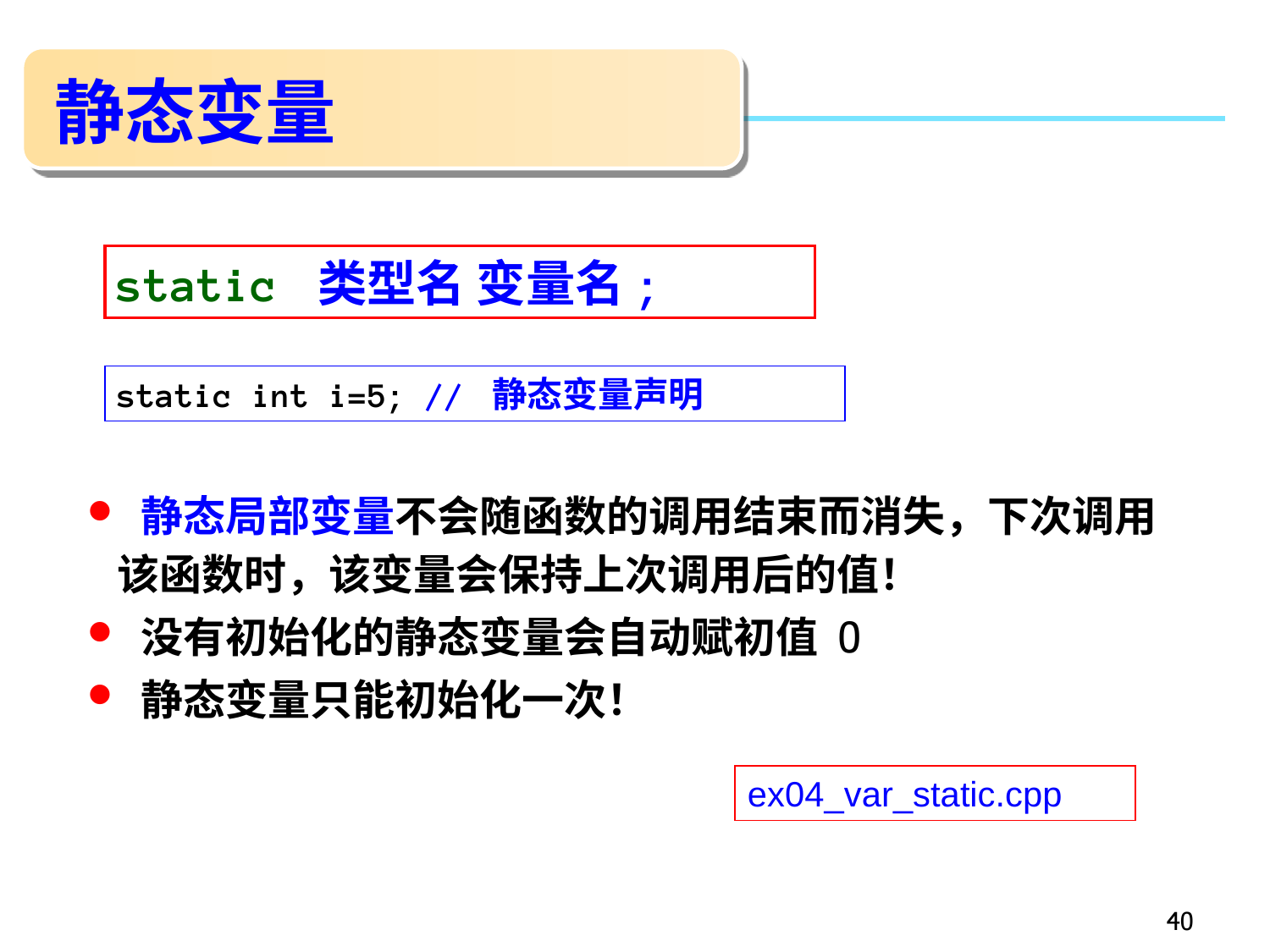

# 静态变量
static 类型名 变量名;
static int i=5; // 静态变量声明
 静态局部变量不会随函数的调用结束而消失，下次调用该函数时，该变量会保持上次调用后的值！
 没有初始化的静态变量会自动赋初值 0
 静态变量只能初始化一次！
ex04_var_static.cpp
40